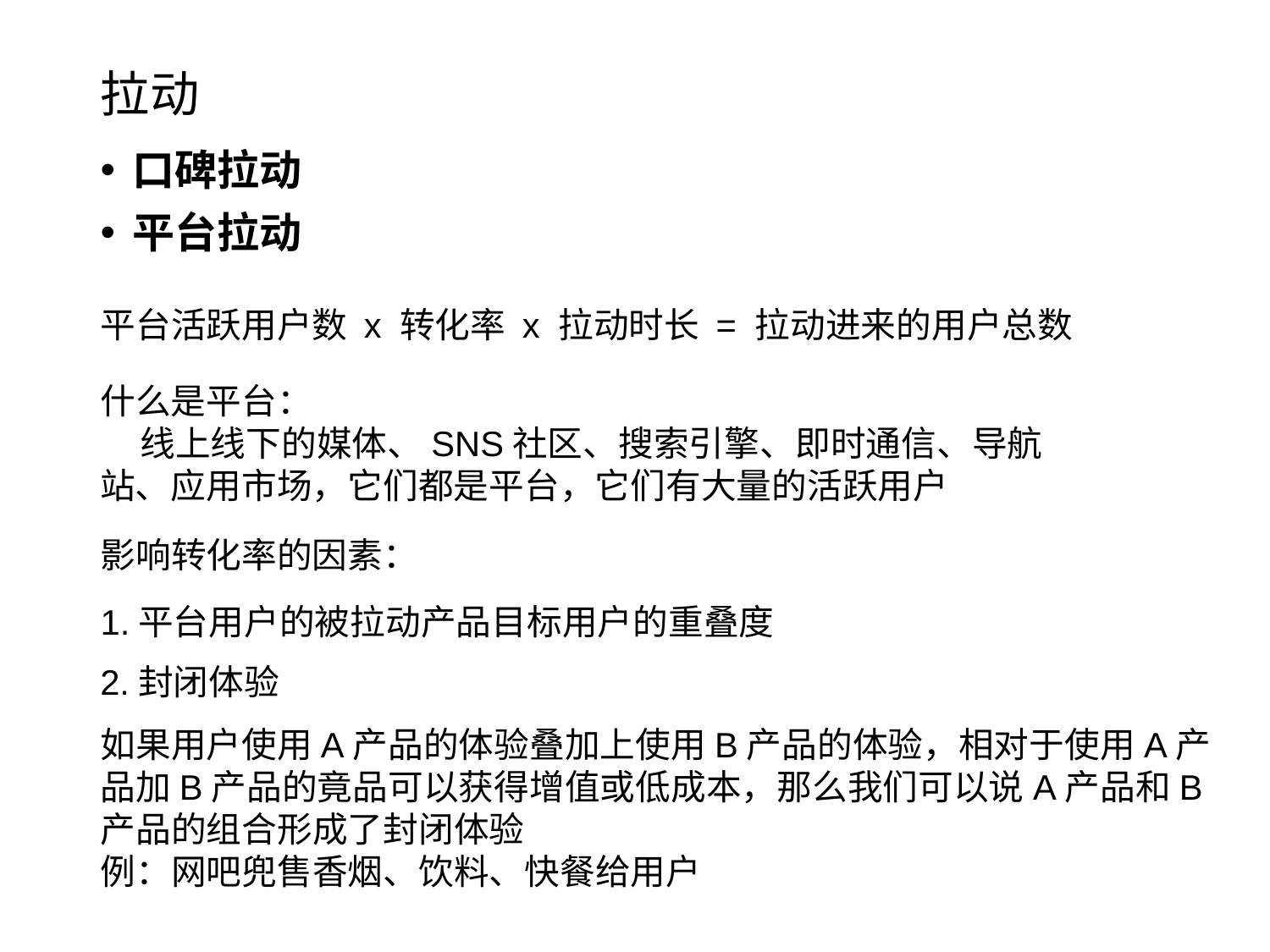

# 拉动
口碑拉动
平台拉动
平台活跃用户数 x 转化率 x 拉动时长 = 拉动进来的用户总数
什么是平台：
    线上线下的媒体、SNS社区、搜索引擎、即时通信、导航站、应用市场，它们都是平台，它们有大量的活跃用户
影响转化率的因素：
1.平台用户的被拉动产品目标用户的重叠度
2.封闭体验
如果用户使用A产品的体验叠加上使用B产品的体验，相对于使用A产品加B产品的竟品可以获得增值或低成本，那么我们可以说A产品和B产品的组合形成了封闭体验
例：网吧兜售香烟、饮料、快餐给用户